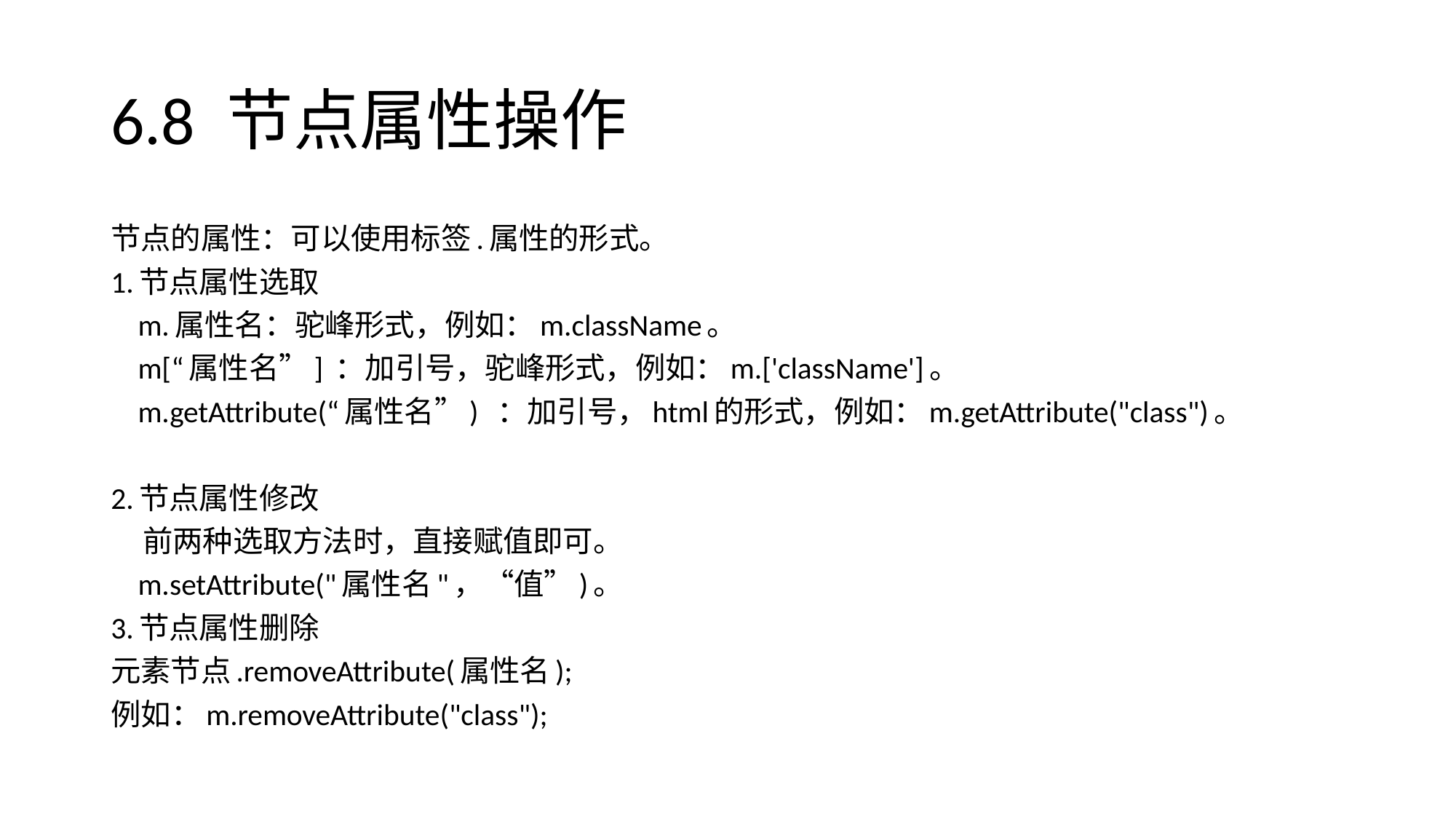

# 6.8 节点属性操作
节点的属性：可以使用标签.属性的形式。
1.节点属性选取
    m.属性名：驼峰形式，例如：m.className。
    m[“属性名”] ：加引号，驼峰形式，例如：m.['className']。
    m.getAttribute(“属性名”)  ：加引号，html的形式，例如：m.getAttribute("class")。

2.节点属性修改
    前两种选取方法时，直接赋值即可。
    m.setAttribute("属性名"，“值”)。
3.节点属性删除
元素节点.removeAttribute(属性名);
例如：m.removeAttribute("class");